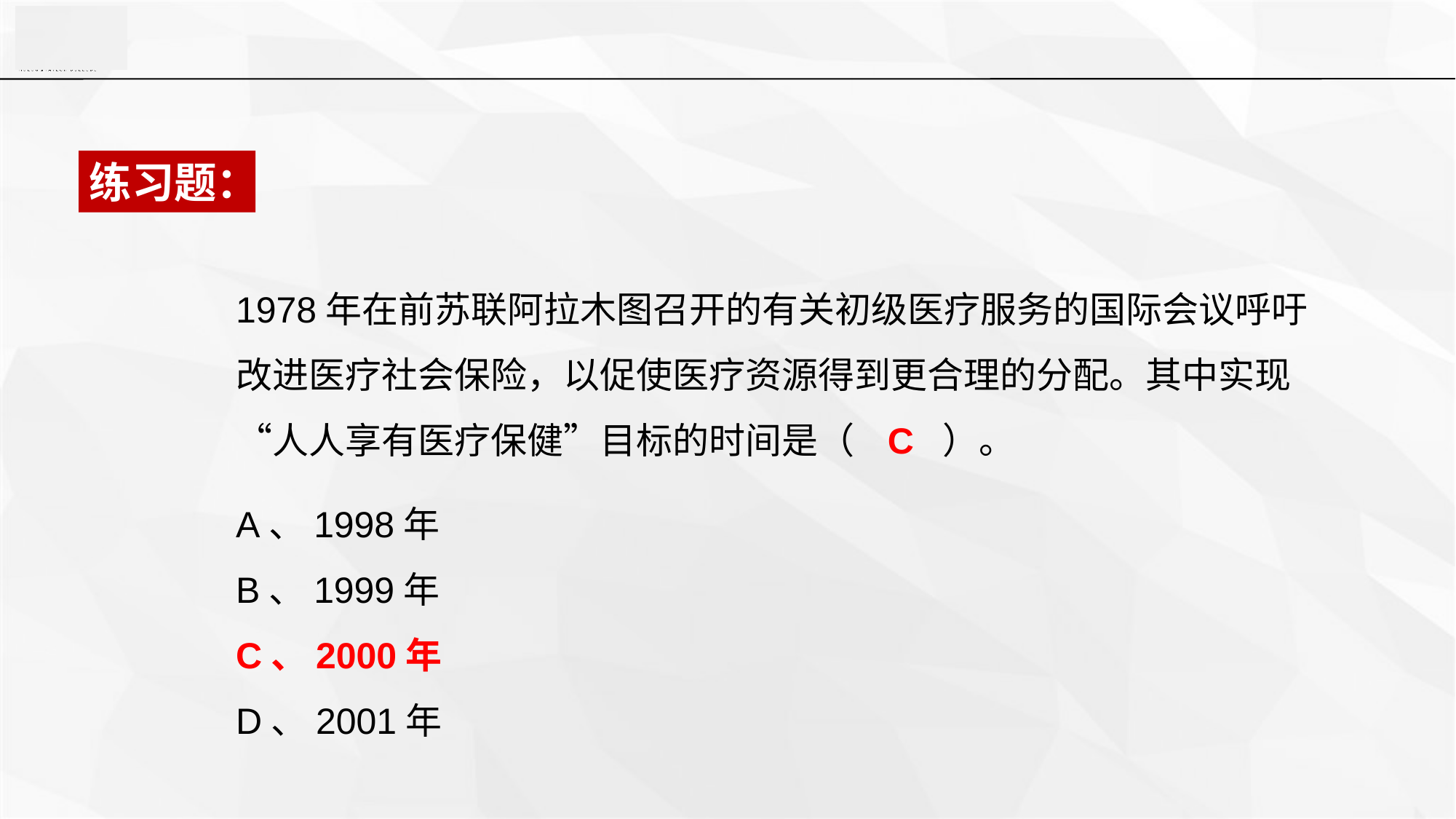

练习题：
1978年在前苏联阿拉木图召开的有关初级医疗服务的国际会议呼吁改进医疗社会保险，以促使医疗资源得到更合理的分配。其中实现“人人享有医疗保健”目标的时间是（   C  ）。
A、1998年
B、1999年
C、2000年
D、2001年